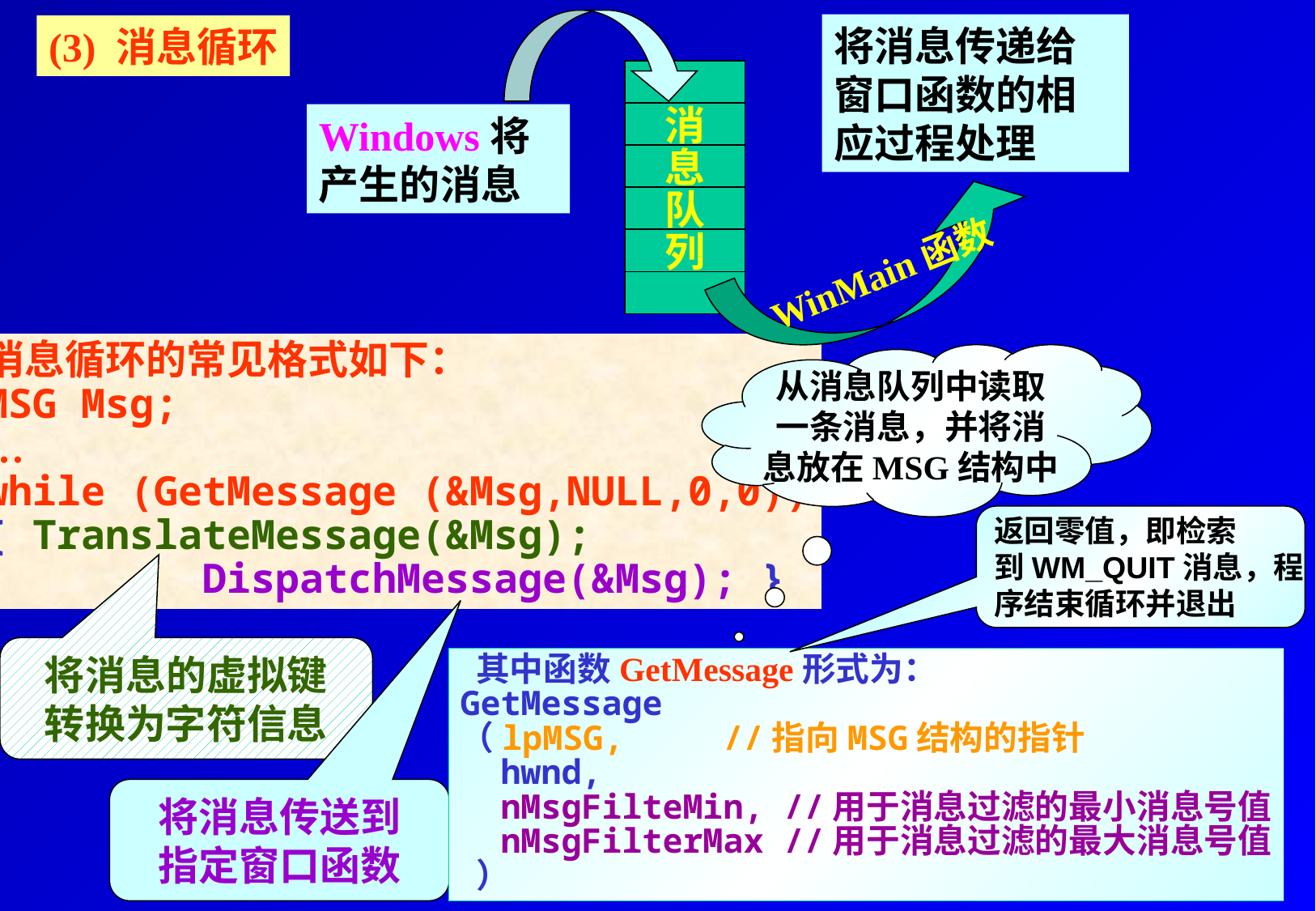

将消息传递给窗口函数的相应过程处理
(3) 消息循环

消
息
队
列

Windows将产生的消息
WinMain函数
消息循环的常见格式如下：
MSG Msg;
…
while (GetMessage (&Msg,NULL,0,0))
{ TranslateMessage(&Msg);
         DispatchMessage(&Msg); }
从消息队列中读取
一条消息，并将消
息放在MSG结构中
返回零值，即检索
到WM_QUIT消息，程
序结束循环并退出
 其中函数GetMessage形式为：
GetMessage
（lpMSG,	 //指向MSG结构的指针
  hwnd,
  nMsgFilteMin, //用于消息过滤的最小消息号值
  nMsgFilterMax //用于消息过滤的最大消息号值
 ）
将消息的虚拟键
转换为字符信息
将消息传送到
指定窗口函数
30